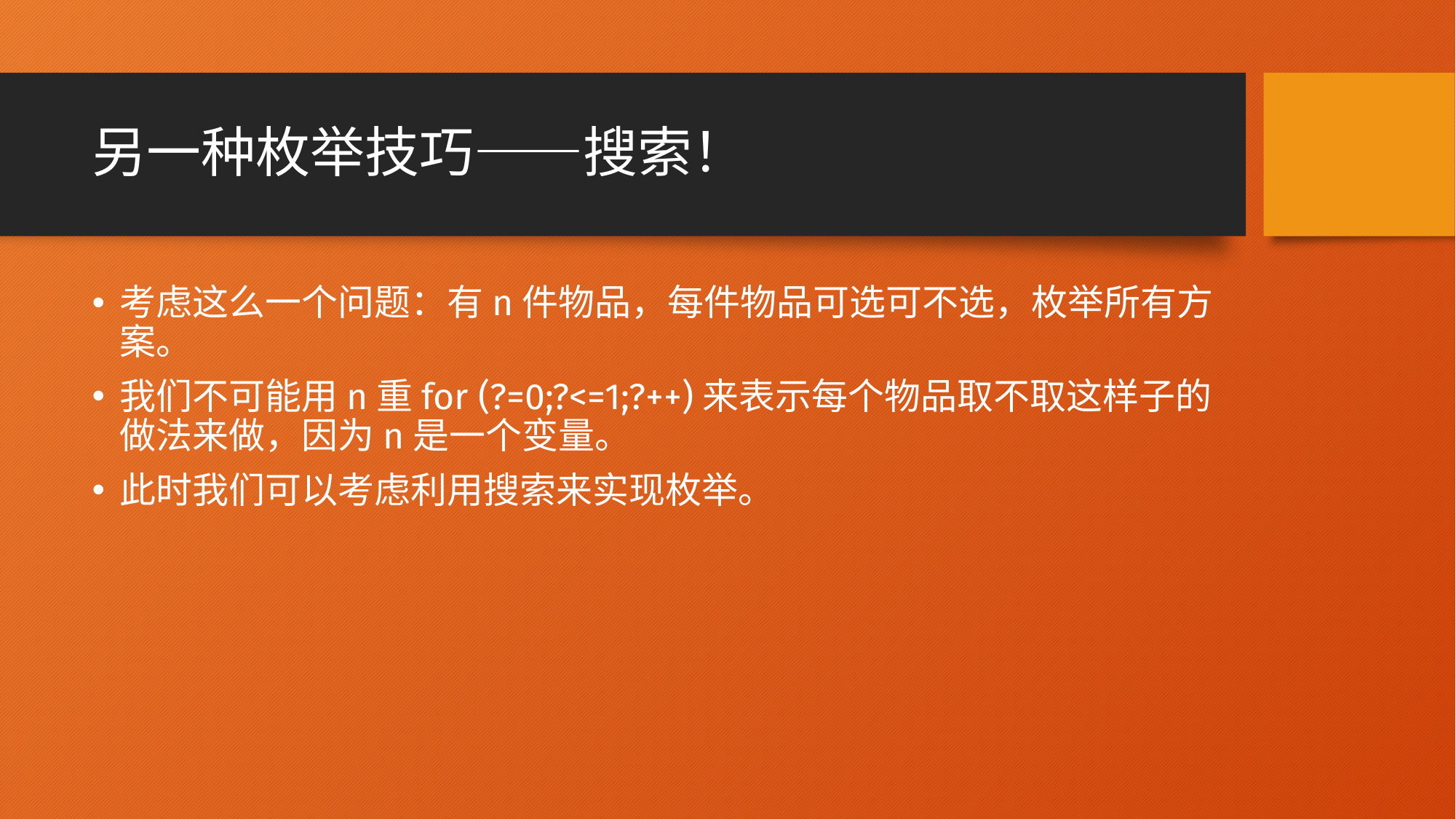

# 另一种枚举技巧——搜索！
考虑这么一个问题：有n件物品，每件物品可选可不选，枚举所有方案。
我们不可能用n重for (?=0;?<=1;?++)来表示每个物品取不取这样子的做法来做，因为n是一个变量。
此时我们可以考虑利用搜索来实现枚举。